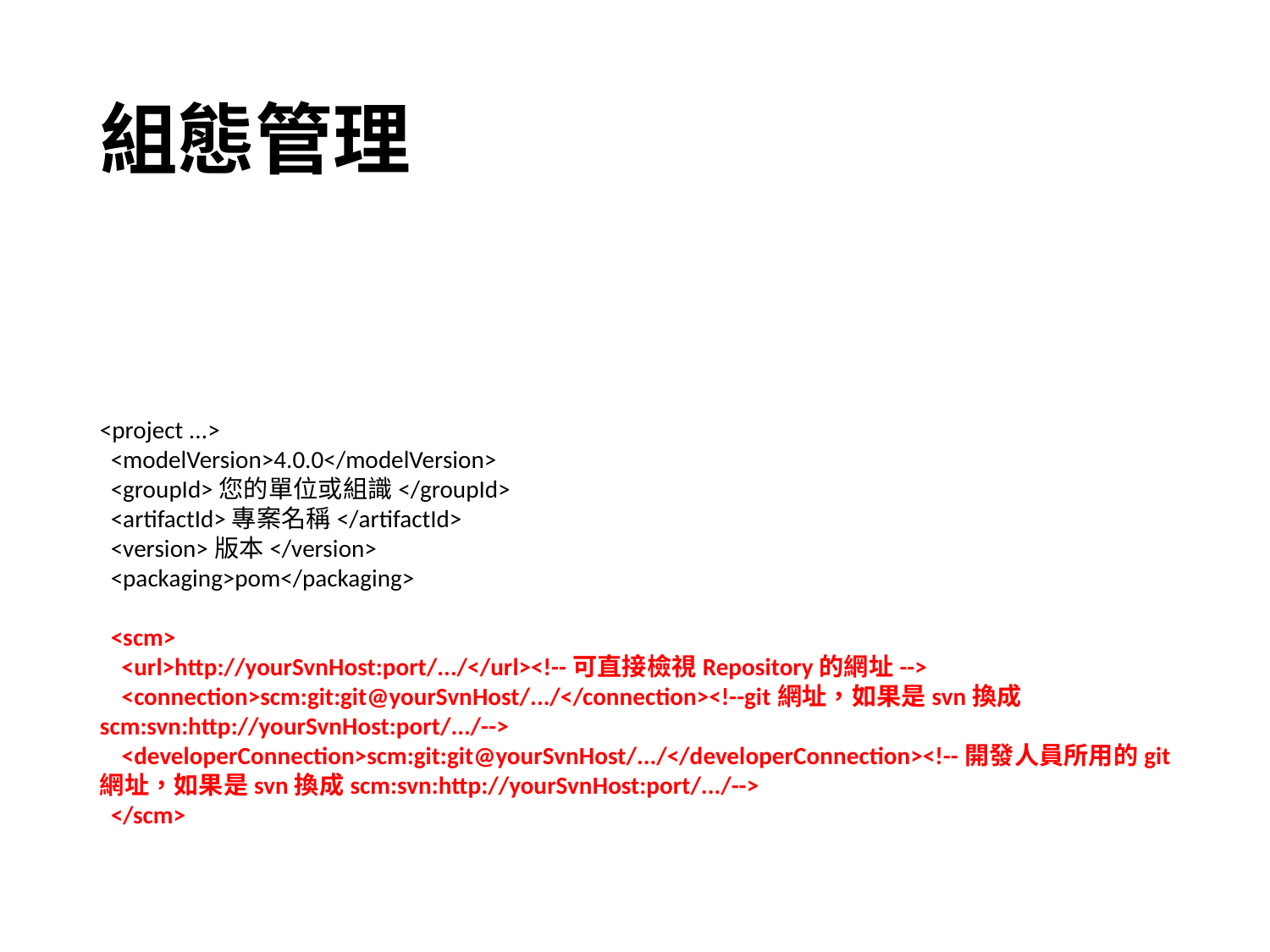

# 組態管理

<project ...>
  <modelVersion>4.0.0</modelVersion>
  <groupId>您的單位或組識</groupId>
  <artifactId>專案名稱</artifactId>
  <version>版本</version>
  <packaging>pom</packaging>

  <scm>
    <url>http://yourSvnHost:port/.../</url><!--可直接檢視Repository的網址-->
    <connection>scm:git:git@yourSvnHost/.../</connection><!--git網址，如果是svn換成scm:svn:http://yourSvnHost:port/.../-->
    <developerConnection>scm:git:git@yourSvnHost/.../</developerConnection><!--開發人員所用的git網址，如果是svn換成scm:svn:http://yourSvnHost:port/.../-->
  </scm>